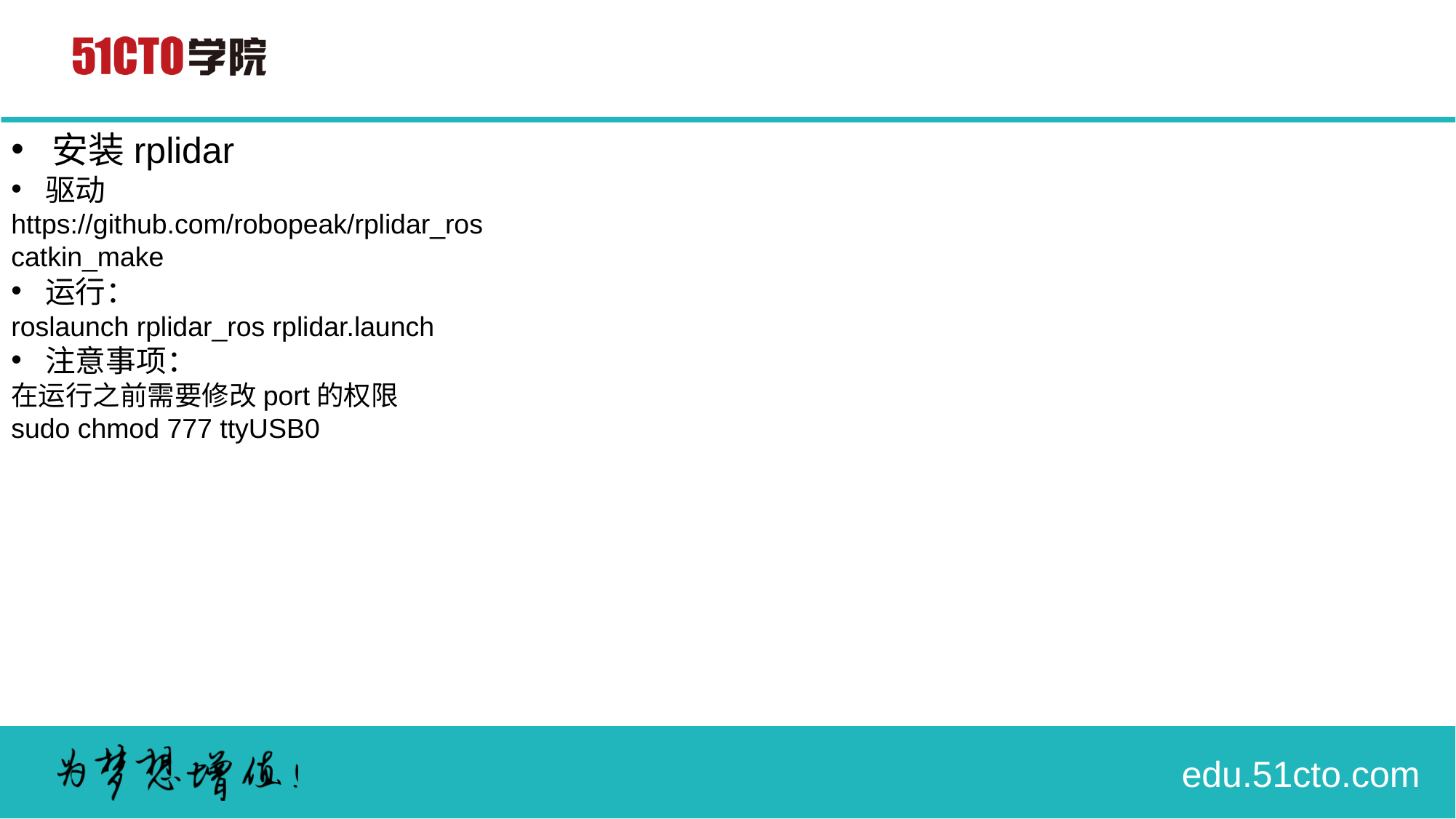

安装rplidar
驱动
https://github.com/robopeak/rplidar_ros
catkin_make
运行：
roslaunch rplidar_ros rplidar.launch
注意事项：
在运行之前需要修改port的权限
sudo chmod 777 ttyUSB0